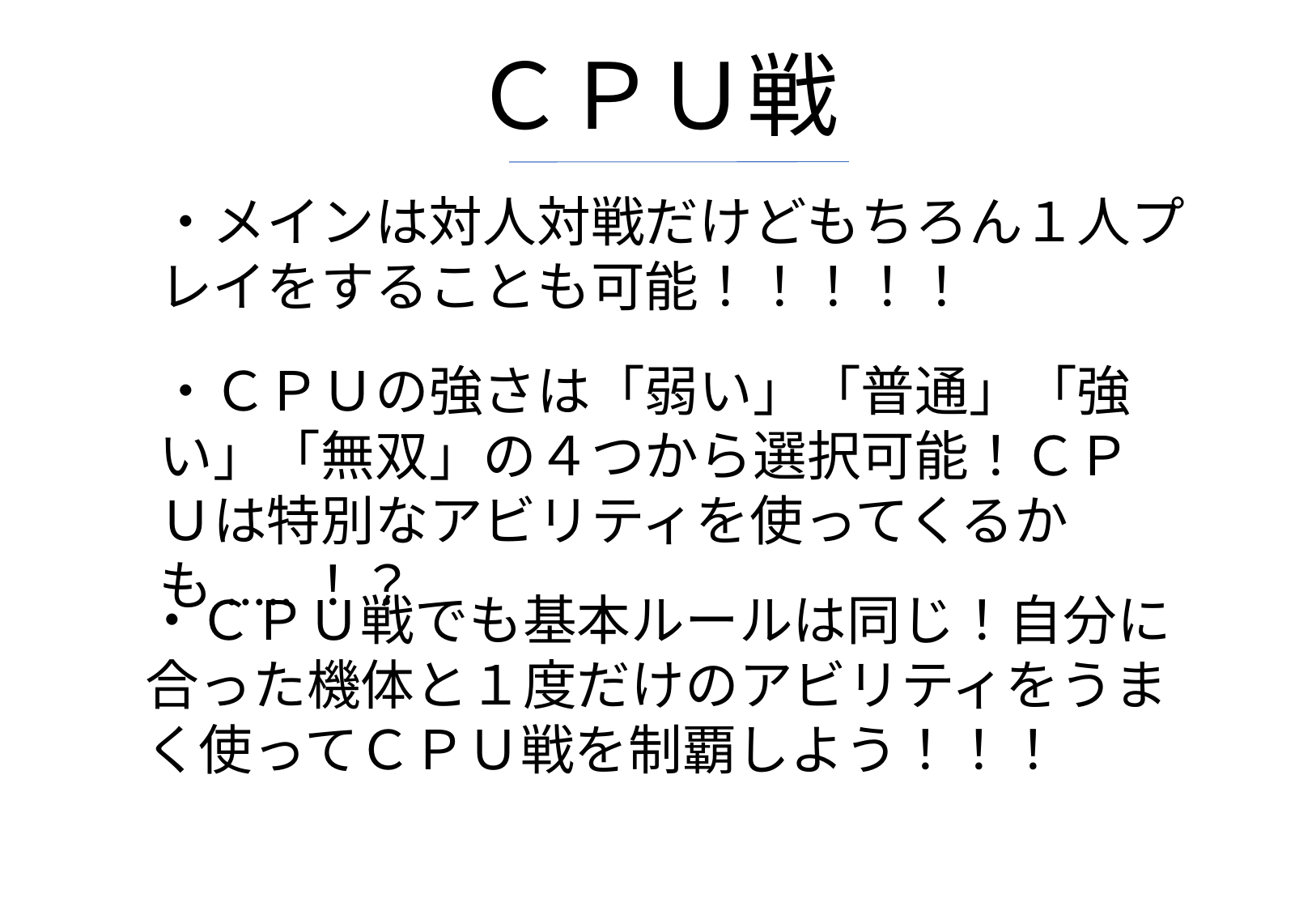

ＣＰＵ戦
・メインは対人対戦だけどもちろん１人プレイをすることも可能！！！！！
#
・ＣＰＵの強さは「弱い」「普通」「強い」「無双」の４つから選択可能！ＣＰＵは特別なアビリティを使ってくるかも.....！？
・ＣＰＵ戦でも基本ルールは同じ！自分に合った機体と１度だけのアビリティをうまく使ってＣＰＵ戦を制覇しよう！！！